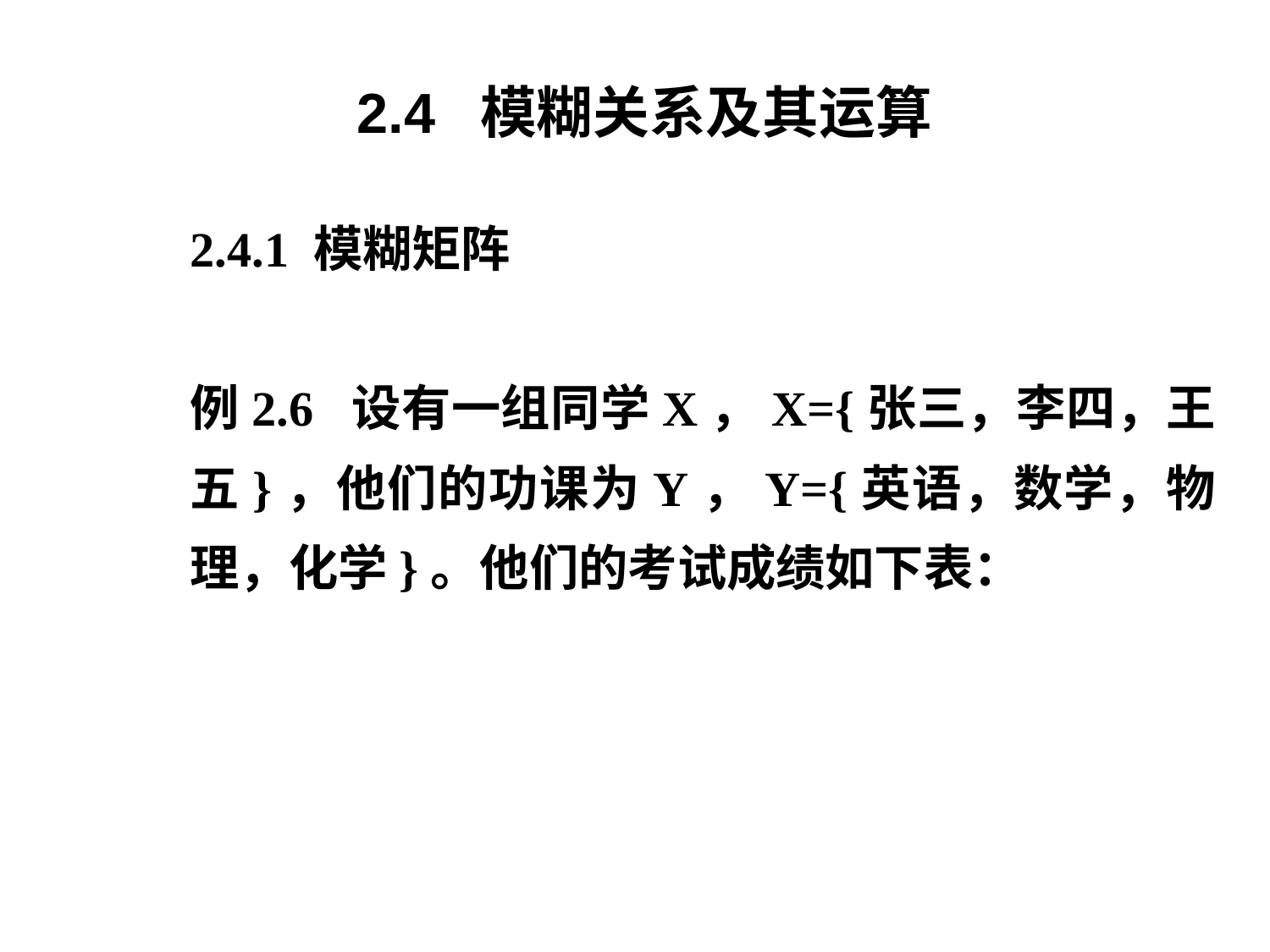

# 2.4  模糊关系及其运算
2.4.1 模糊矩阵

例2.6  设有一组同学X，X={张三，李四，王五}，他们的功课为Y，Y={英语，数学，物理，化学}。他们的考试成绩如下表：